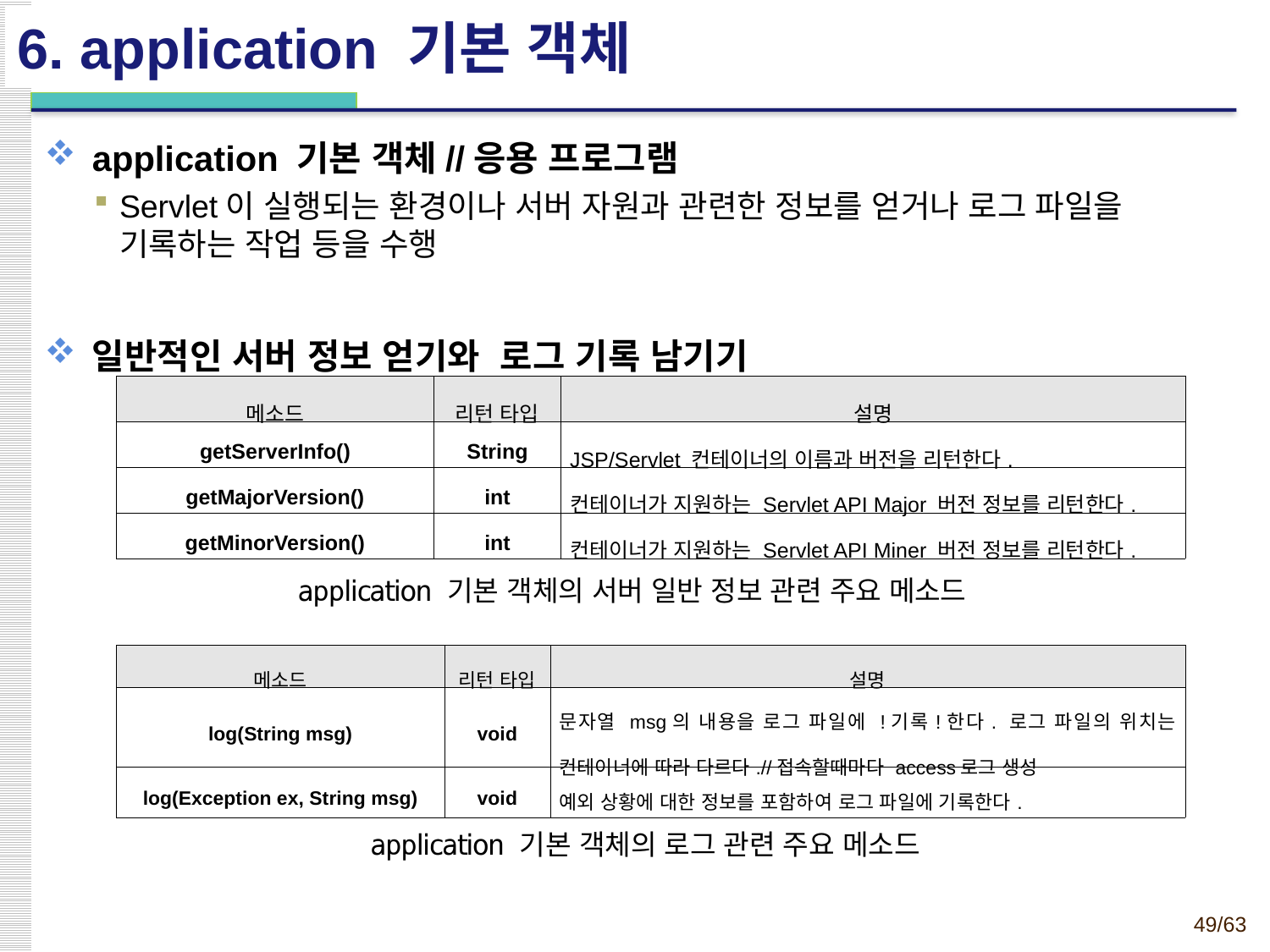

49/65
제8장

# 6. application 기본 객체
application 기본 객체//응용 프로그램
Servlet이 실행되는 환경이나 서버 자원과 관련한 정보를 얻거나 로그 파일을 기록하는 작업 등을 수행

일반적인 서버 정보 얻기와  로그 기록 남기기

| 메소드 | 리턴 타입 | 설명 |
| --- | --- | --- |
| getServerInfo() | String | JSP/Servlet 컨테이너의 이름과 버전을 리턴한다. |
| getMajorVersion() | int | 컨테이너가 지원하는 Servlet API Major 버전 정보를 리턴한다. |
| getMinorVersion() | int | 컨테이너가 지원하는 Servlet API Miner 버전 정보를 리턴한다. |
application 기본 객체의 서버 일반 정보 관련 주요 메소드
| 메소드 | 리턴 타입 | 설명 |
| --- | --- | --- |
| log(String msg) | void | 문자열 msg의 내용을 로그 파일에 !기록!한다. 로그 파일의 위치는 컨테이너에 따라 다르다.//접속할때마다 access로그 생성 |
| log(Exception ex, String msg) | void | 예외 상황에 대한 정보를 포함하여 로그 파일에 기록한다. |
application 기본 객체의 로그 관련 주요 메소드